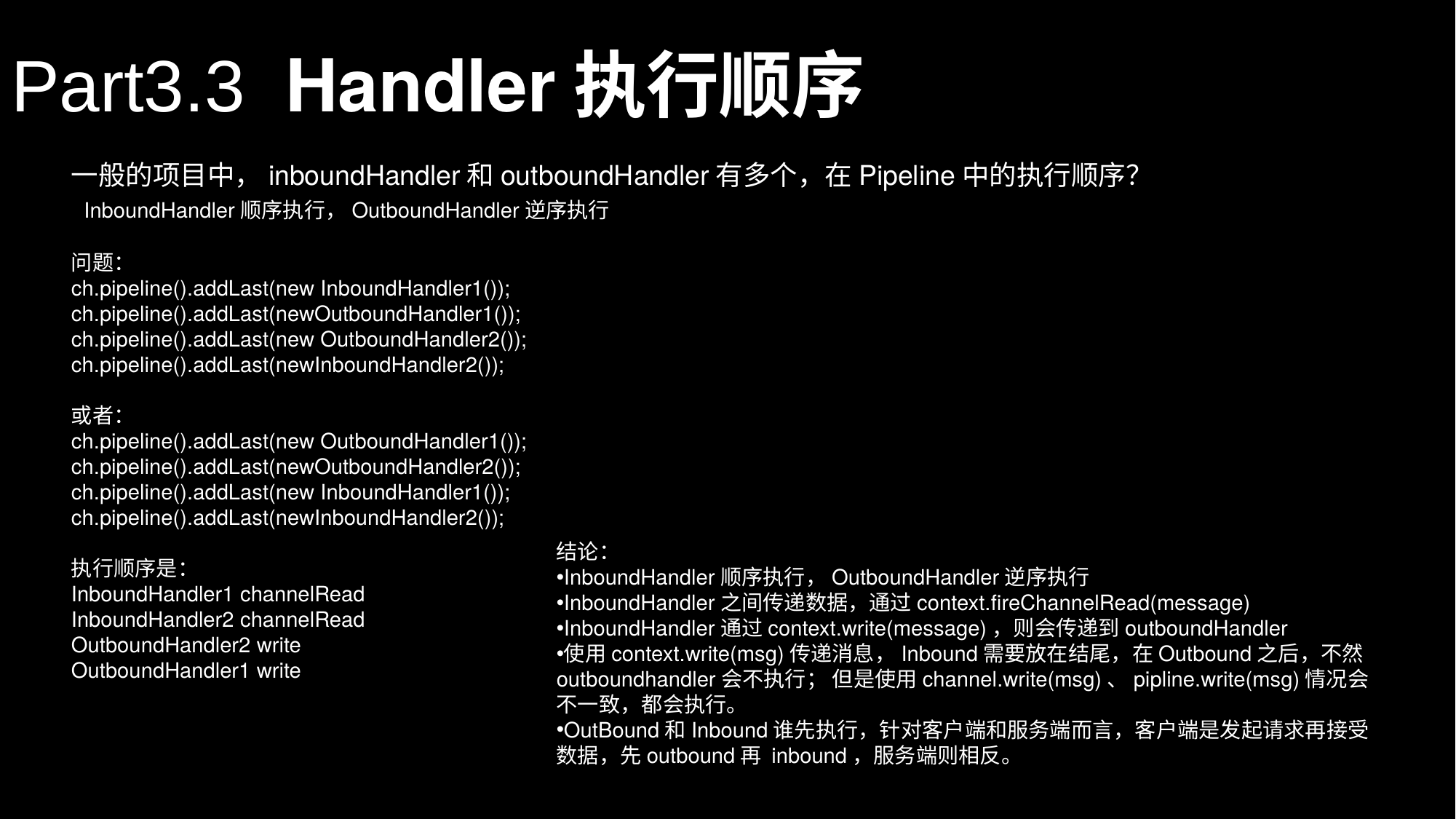

Part3.3  Handler执行顺序
一般的项目中，inboundHandler和outboundHandler有多个，在Pipeline中的执行顺序？ InboundHandler顺序执行，OutboundHandler逆序执行

问题：
ch.pipeline().addLast(new InboundHandler1());
ch.pipeline().addLast(newOutboundHandler1());
ch.pipeline().addLast(new OutboundHandler2());
ch.pipeline().addLast(newInboundHandler2());

或者：
ch.pipeline().addLast(new OutboundHandler1());
ch.pipeline().addLast(newOutboundHandler2());
ch.pipeline().addLast(new InboundHandler1());
ch.pipeline().addLast(newInboundHandler2());

执行顺序是：
InboundHandler1 channelRead
InboundHandler2 channelRead
OutboundHandler2 write
OutboundHandler1 write
结论：
InboundHandler顺序执行，OutboundHandler逆序执行
InboundHandler之间传递数据，通过context.fireChannelRead(message)
InboundHandler通过context.write(message)，则会传递到outboundHandler
使用context.write(msg)传递消息，Inbound需要放在结尾，在Outbound之后，不然outboundhandler会不执行； 但是使用channel.write(msg)、pipline.write(msg)情况会不一致，都会执行。
OutBound和Inbound谁先执行，针对客户端和服务端而言，客户端是发起请求再接受数据，先outbound再 inbound，服务端则相反。